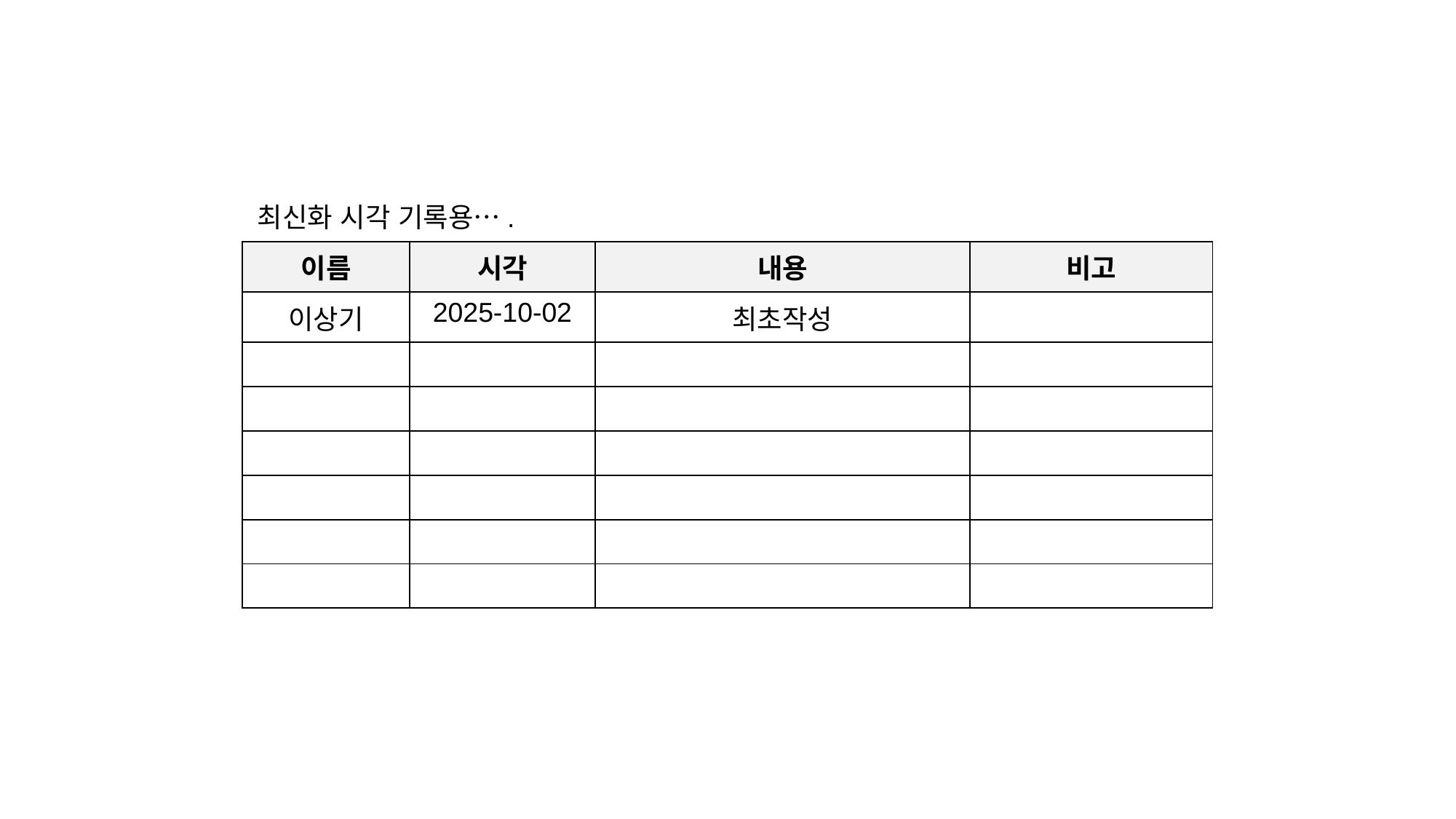

최신화 시각 기록용….
| 이름 | 시각 | 내용 | 비고 |
| --- | --- | --- | --- |
| 이상기 | 2025-10-02 | 최초작성 |  |
|  |  |  |  |
|  |  |  |  |
|  |  |  |  |
|  |  |  |  |
|  |  |  |  |
|  |  |  |  |